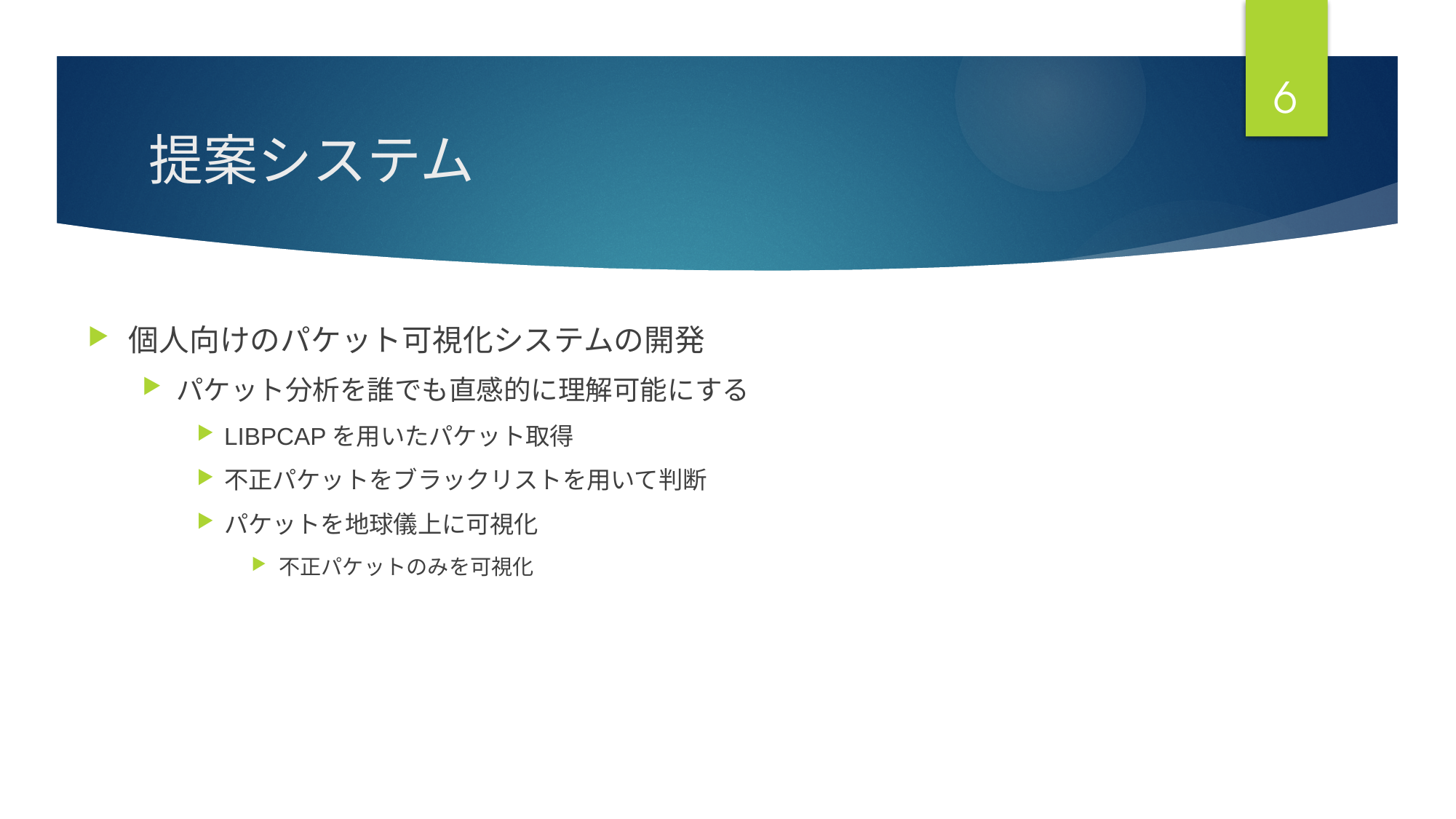

6
# 提案システム

個人向けのパケット可視化システムの開発
パケット分析を誰でも直感的に理解可能にする
LIBPCAPを用いたパケット取得
不正パケットをブラックリストを用いて判断
パケットを地球儀上に可視化
不正パケットのみを可視化